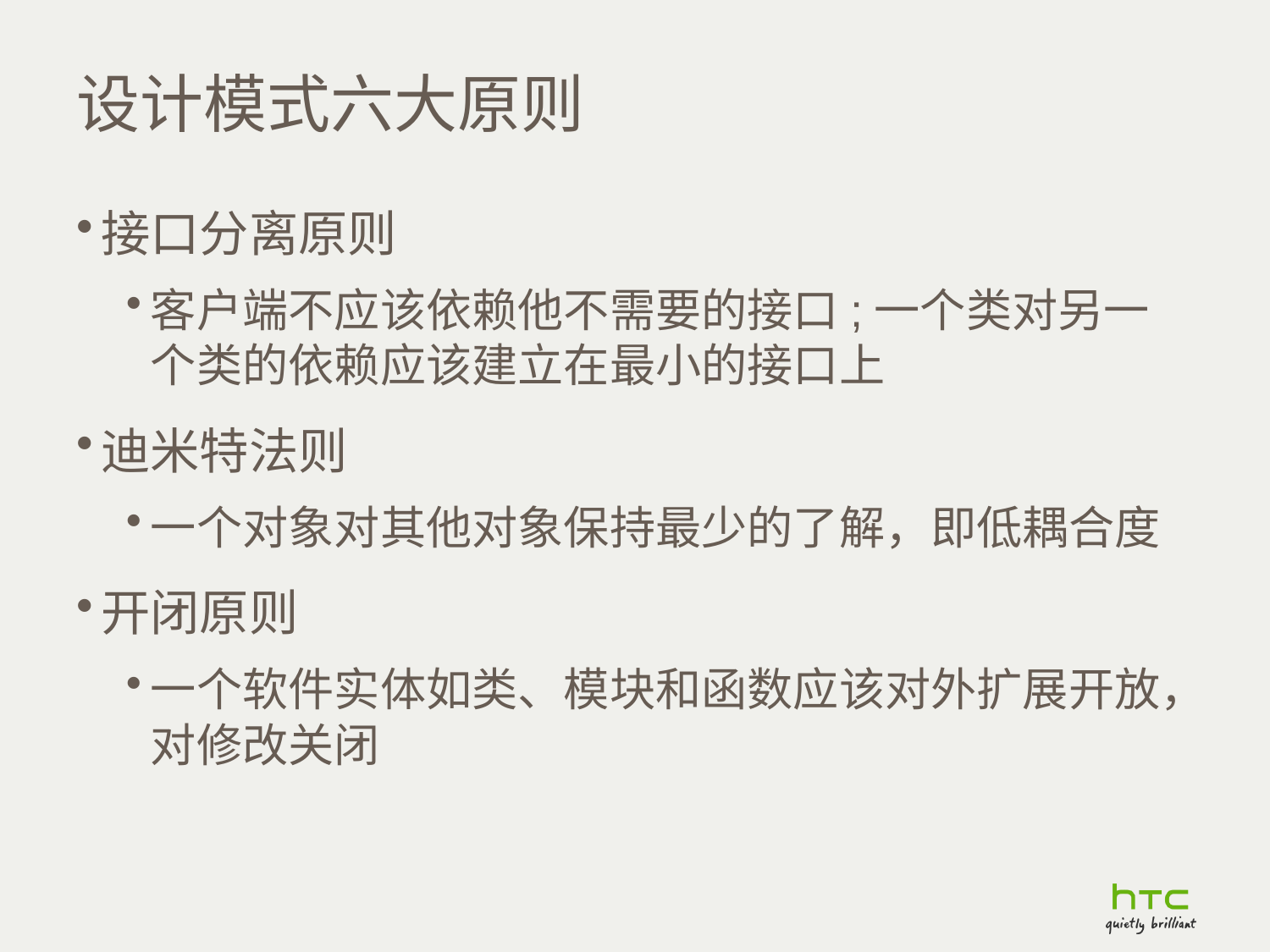

# 设计模式六大原则
接口分离原则
客户端不应该依赖他不需要的接口;一个类对另一个类的依赖应该建立在最小的接口上
迪米特法则
一个对象对其他对象保持最少的了解，即低耦合度
开闭原则
一个软件实体如类、模块和函数应该对外扩展开放，对修改关闭